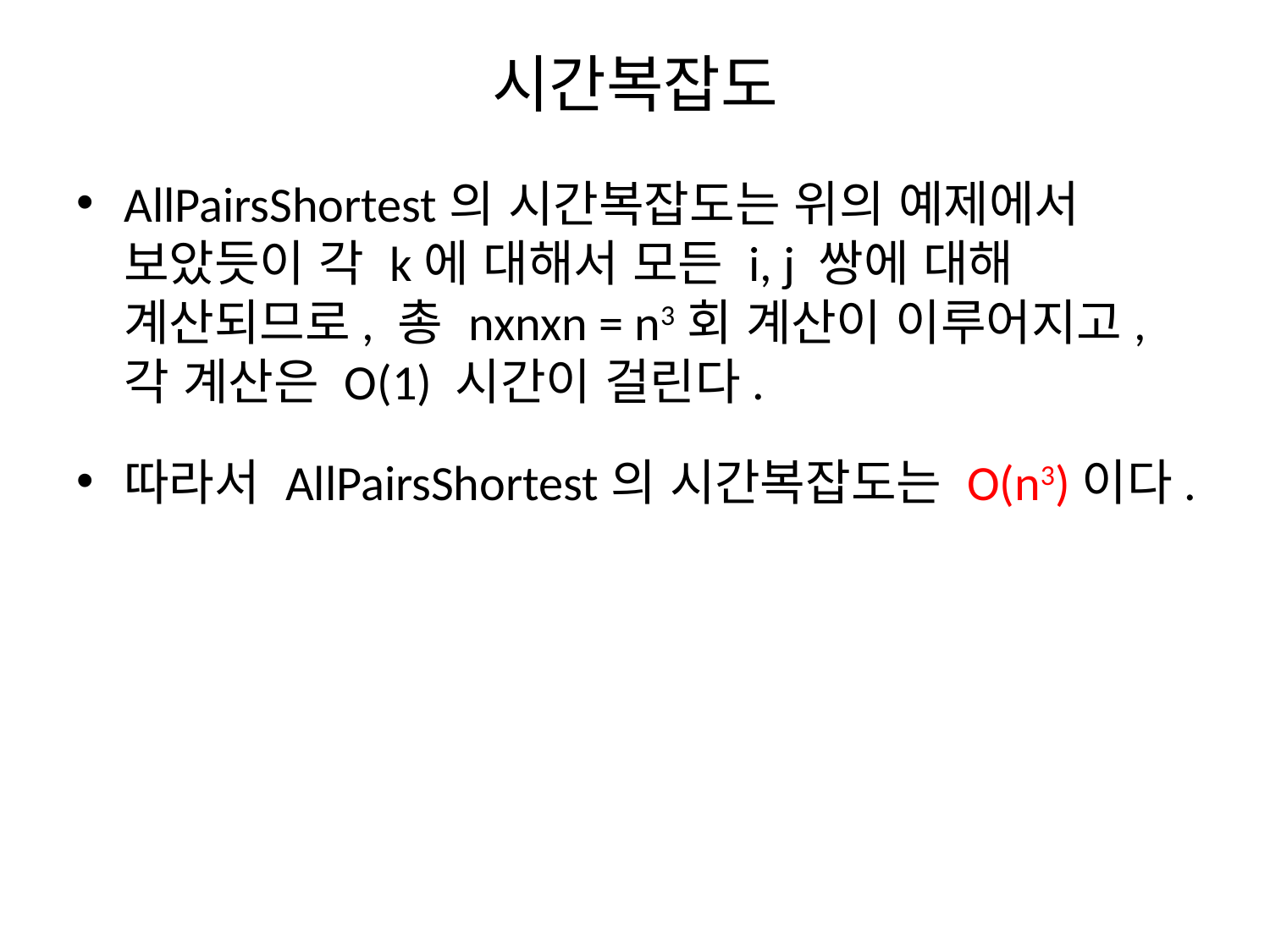

# 시간복잡도
AllPairsShortest의 시간복잡도는 위의 예제에서 보았듯이 각 k에 대해서 모든 i, j 쌍에 대해 계산되므로, 총 nxnxn = n3회 계산이 이루어지고, 각 계산은 O(1) 시간이 걸린다.
따라서 AllPairsShortest의 시간복잡도는 O(n3)이다.